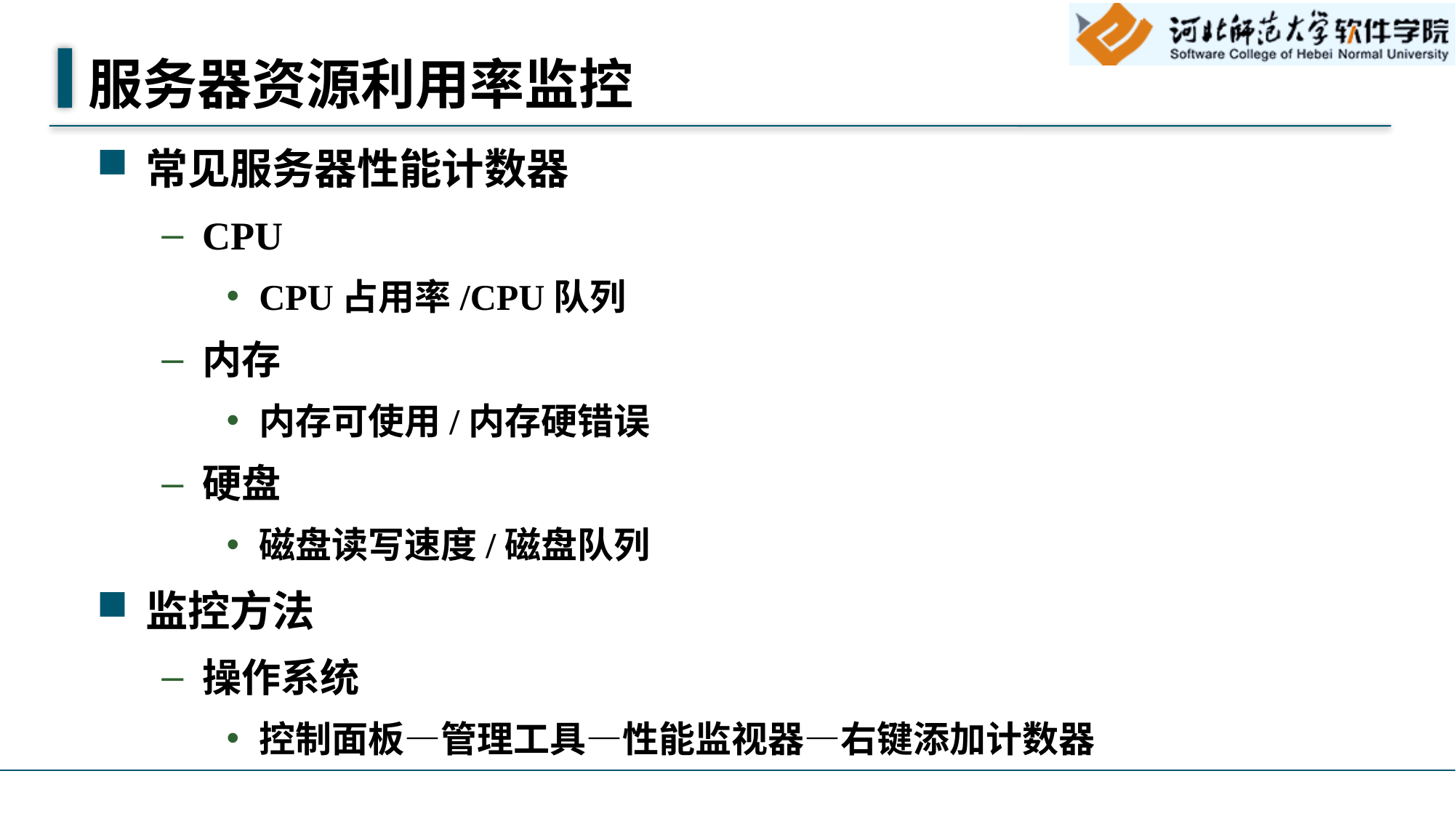

# 服务器资源利用率监控
常见服务器性能计数器
CPU
CPU占用率/CPU队列
内存
内存可使用/内存硬错误
硬盘
磁盘读写速度/磁盘队列
监控方法
操作系统
控制面板—管理工具—性能监视器—右键添加计数器